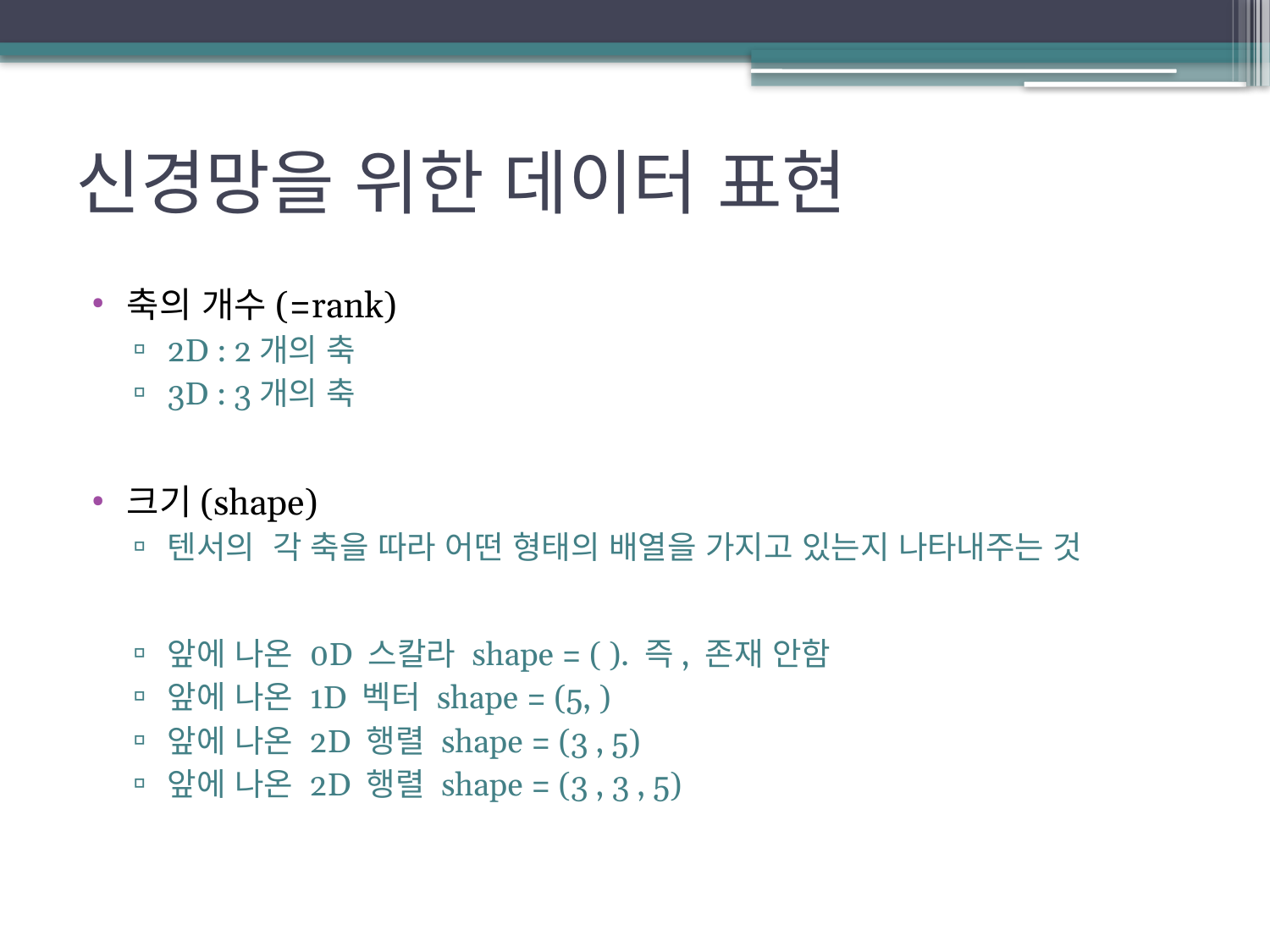

# 신경망을 위한 데이터 표현
축의 개수(=rank)
2D : 2개의 축
3D : 3개의 축

크기(shape)
텐서의  각 축을 따라 어떤 형태의 배열을 가지고 있는지 나타내주는 것

앞에 나온 0D 스칼라 shape = ( ). 즉, 존재 안함
앞에 나온 1D 벡터 shape = (5, )
앞에 나온 2D 행렬 shape = (3 , 5)
앞에 나온 2D 행렬 shape = (3 , 3 , 5)